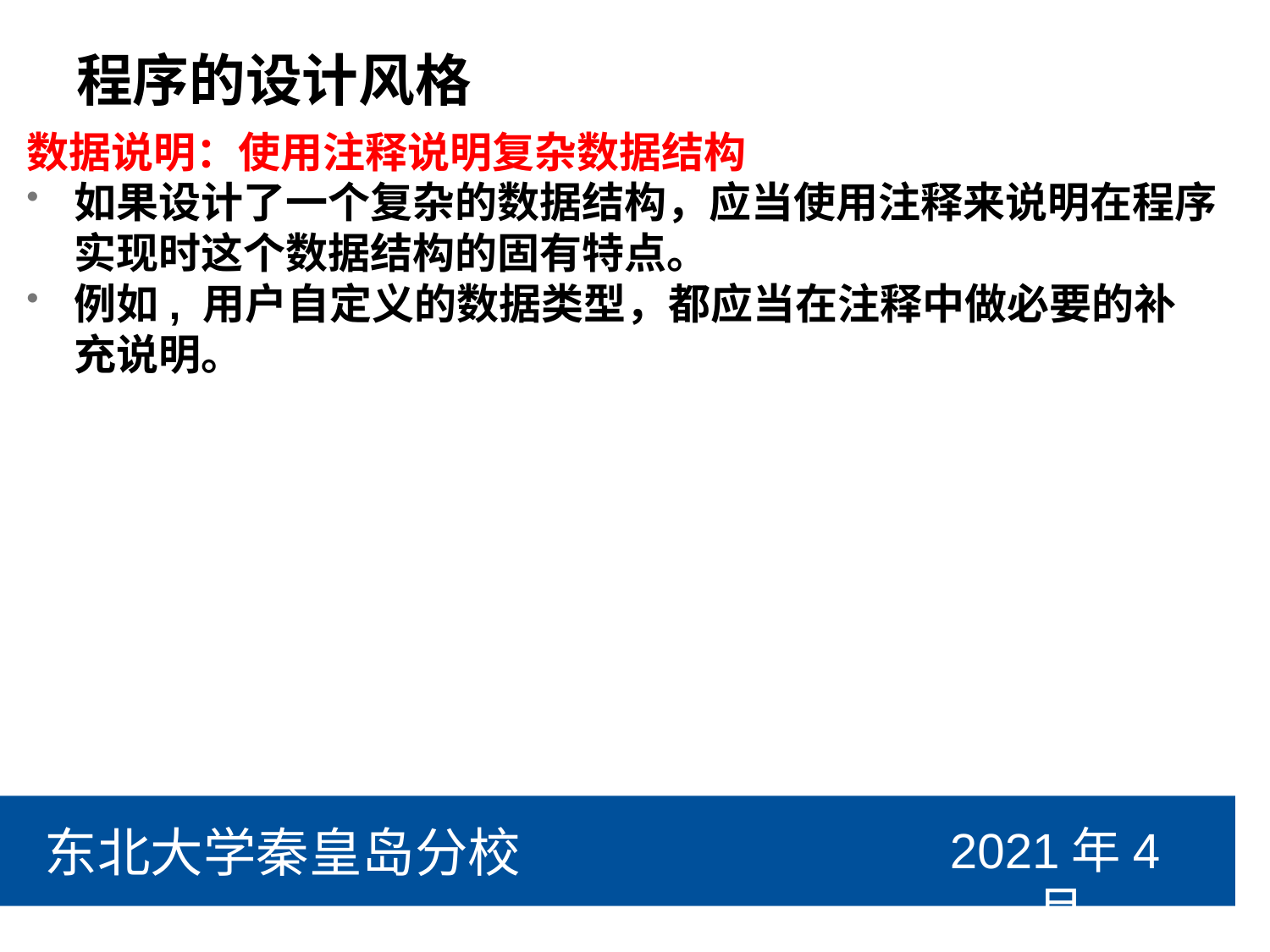

# 程序的设计风格
数据说明：使用注释说明复杂数据结构
如果设计了一个复杂的数据结构，应当使用注释来说明在程序实现时这个数据结构的固有特点。
例如, 用户自定义的数据类型，都应当在注释中做必要的补充说明。